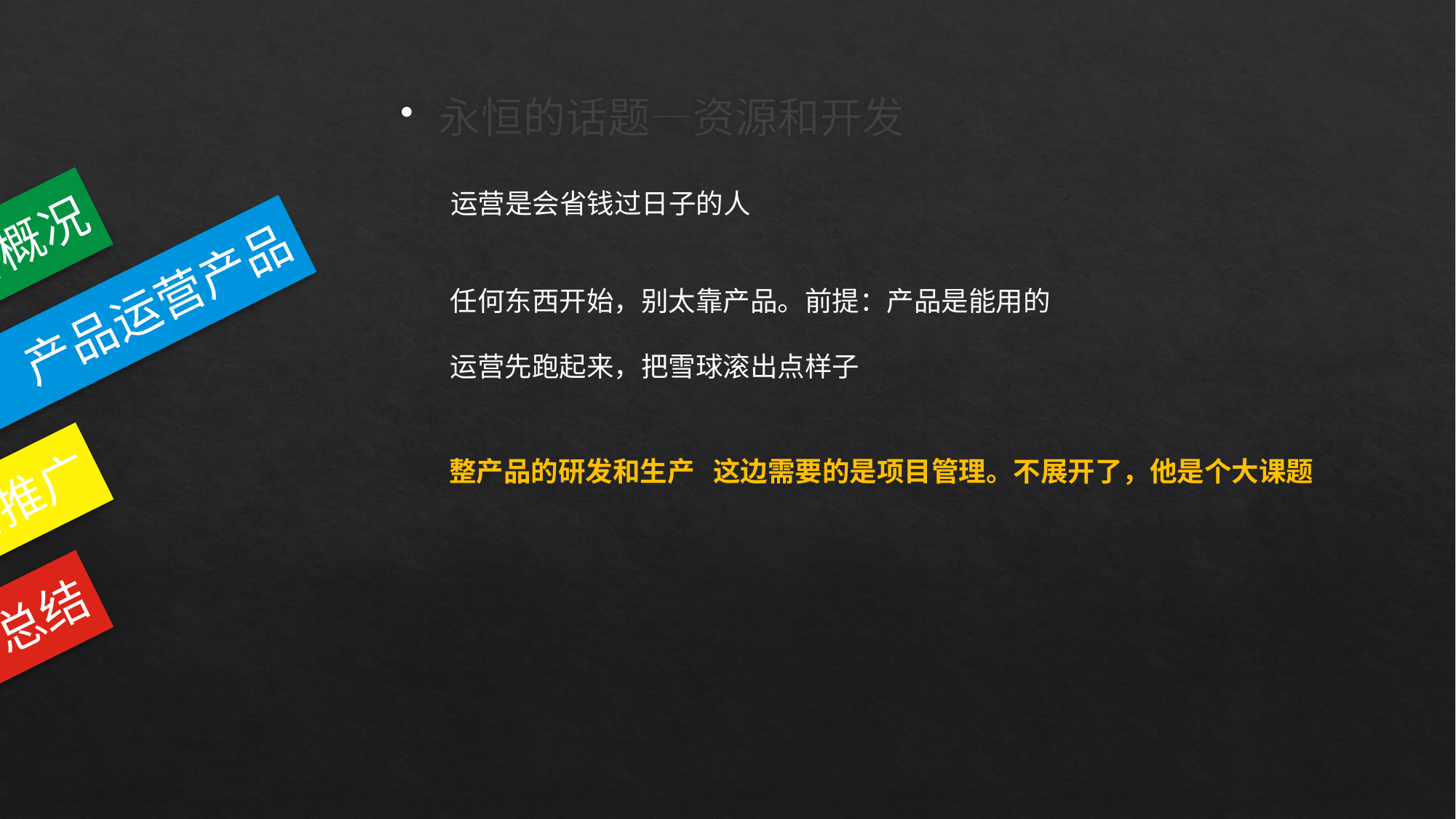

永恒的话题—资源和开发
运营是会省钱过日子的人
任何东西开始，别太靠产品。前提：产品是能用的

运营先跑起来，把雪球滚出点样子
整产品的研发和生产   这边需要的是项目管理。不展开了，他是个大课题